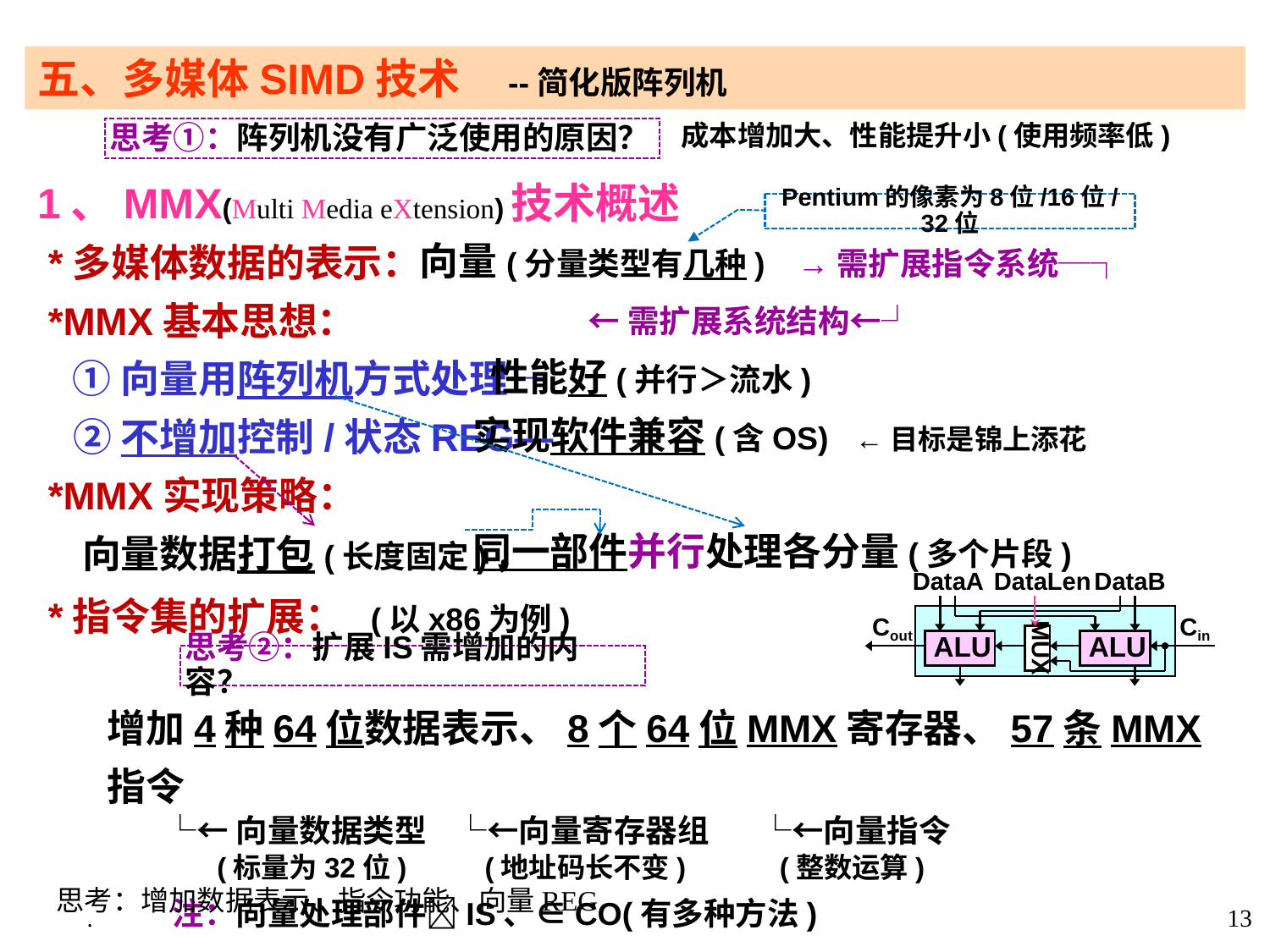

五、多媒体SIMD技术    --简化版阵列机
成本增加大、性能提升小(使用频率低)
思考①：阵列机没有广泛使用的原因？
1、MMX(Multi Media eXtension)技术概述
 *多媒体数据的表示：
 *MMX基本思想：
    ①向量用阵列机方式处理—
    ②不增加控制/状态REG—
 *MMX实现策略：
    向量数据打包(长度固定)，
 *指令集的扩展：  (以x86为例)
Pentium的像素为8位/16位/32位
  向量(分量类型有几种)   →需扩展指令系统─┐
                      ←需扩展系统结构←┘
          性能好(并行＞流水)
        实现软件兼容(含OS)   ←目标是锦上添花

        同一部件并行处理各分量(多个片段)
DataA
DataLen
DataB

Cout
Cin
MUX
ALU
ALU
思考②：扩展IS需增加的内容？
增加4种64位数据表示、8个64位MMX寄存器、57条MMX指令
        └←向量数据类型    └←向量寄存器组       └←向量指令
              (标量为32位)          (地址码长不变)            (整数运算)
        注：向量处理部件∉IS、∈CO(有多种方法)
思考：增加数据表示、指令功能、向量REG
.
13